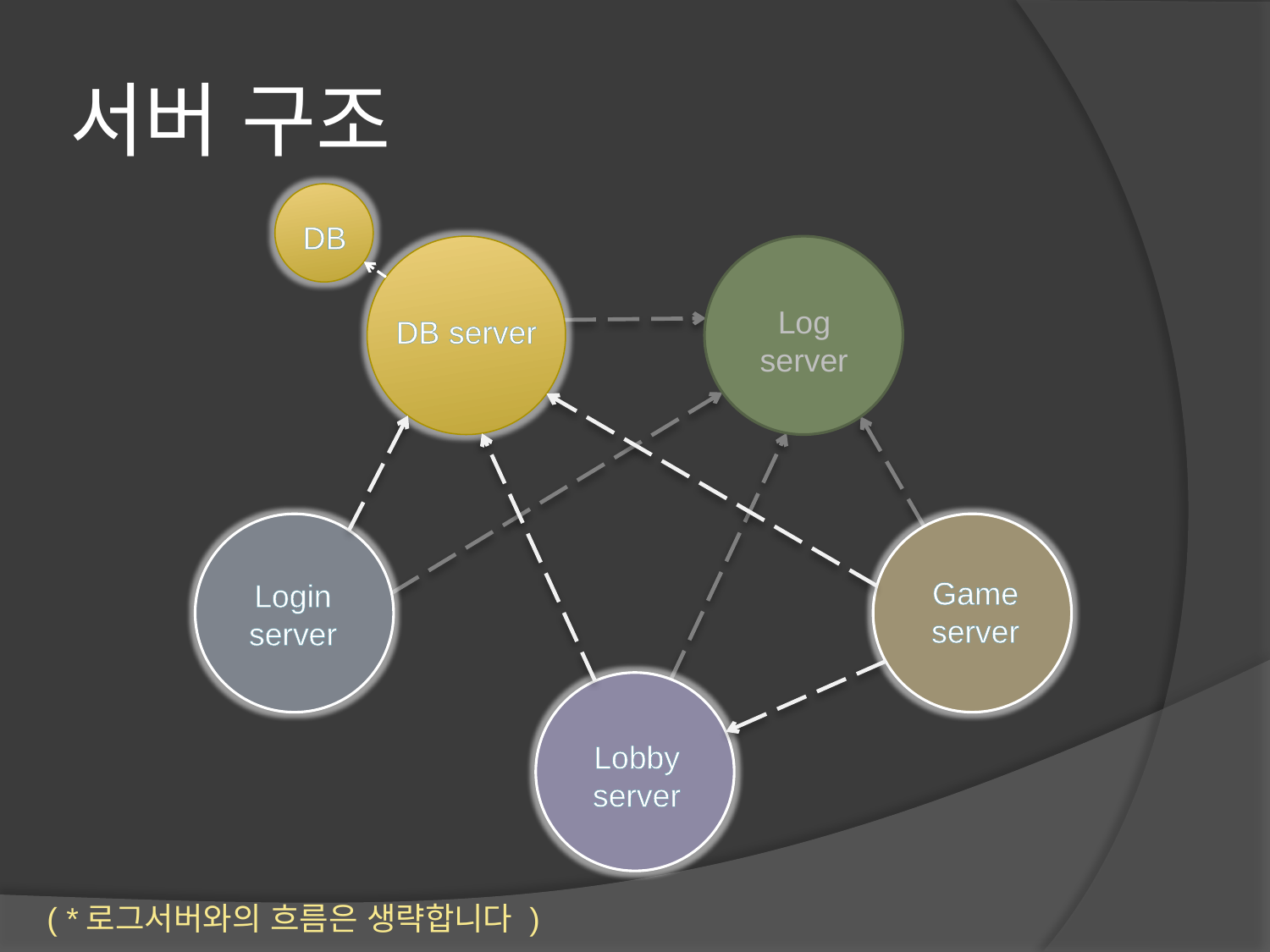

# 서버 구조

DB

Log
server
DB server

Game
server
Login
server

Lobby
server
( *로그서버와의 흐름은 생략합니다 )